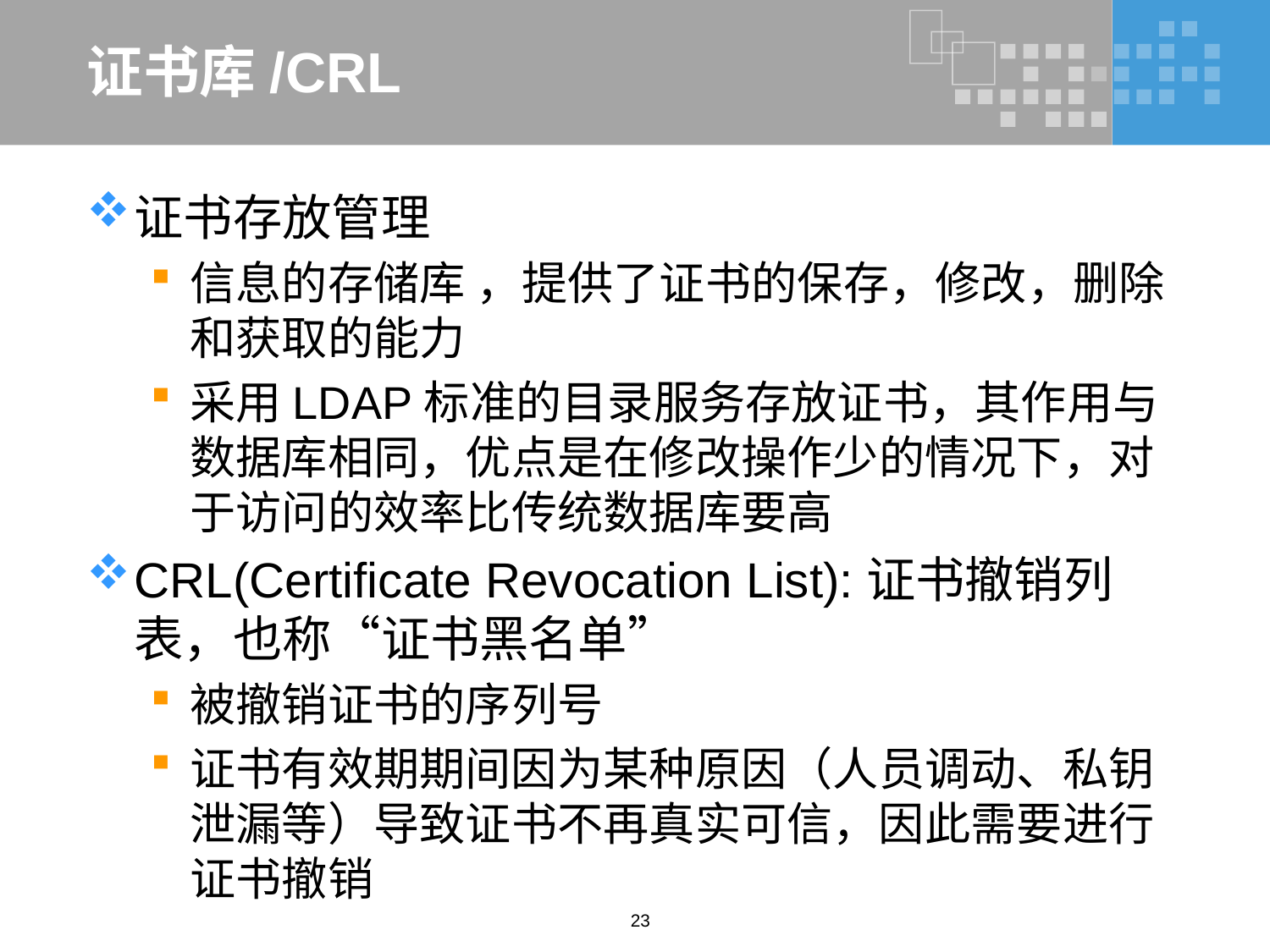

# 证书库/CRL
证书存放管理
信息的存储库 ，提供了证书的保存，修改，删除和获取的能力
采用LDAP标准的目录服务存放证书，其作用与数据库相同，优点是在修改操作少的情况下，对于访问的效率比传统数据库要高
CRL(Certificate Revocation List):证书撤销列表，也称“证书黑名单”
被撤销证书的序列号
证书有效期期间因为某种原因（人员调动、私钥泄漏等）导致证书不再真实可信，因此需要进行证书撤销

23